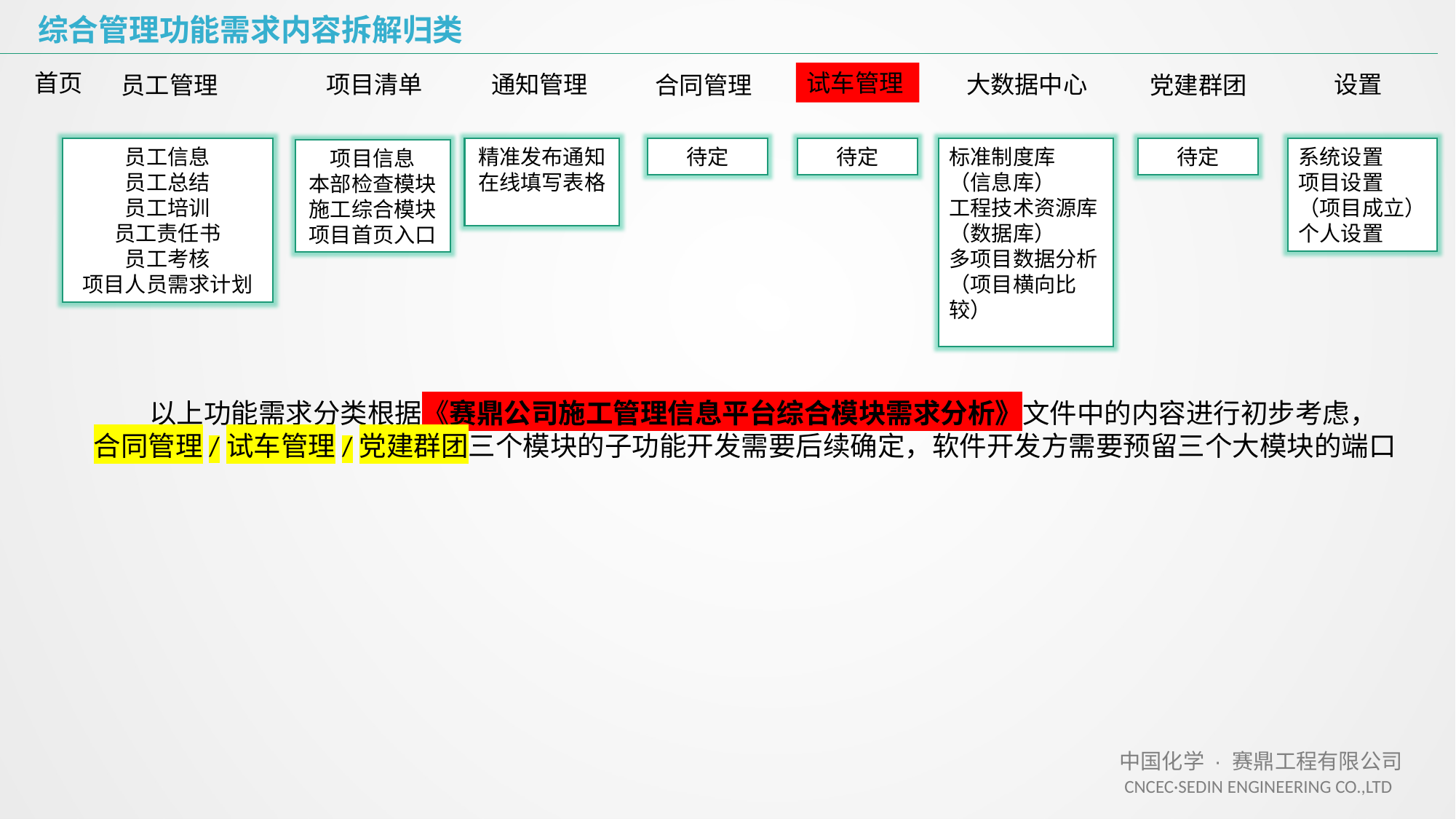

综合管理功能需求内容拆解归类
首页
试车管理
项目清单
通知管理
大数据中心
设置
合同管理
党建群团
员工管理
员工信息
员工总结
员工培训
员工责任书
员工考核
项目人员需求计划
待定
标准制度库
（信息库）
工程技术资源库
（数据库）
多项目数据分析
（项目横向比较）

精准发布通知
在线填写表格

待定
待定
系统设置
项目设置
（项目成立）
个人设置
项目信息
本部检查模块
施工综合模块
项目首页入口
        以上功能需求分类根据《赛鼎公司施工管理信息平台综合模块需求分析》文件中的内容进行初步考虑，
合同管理/试车管理/党建群团三个模块的子功能开发需要后续确定，软件开发方需要预留三个大模块的端口